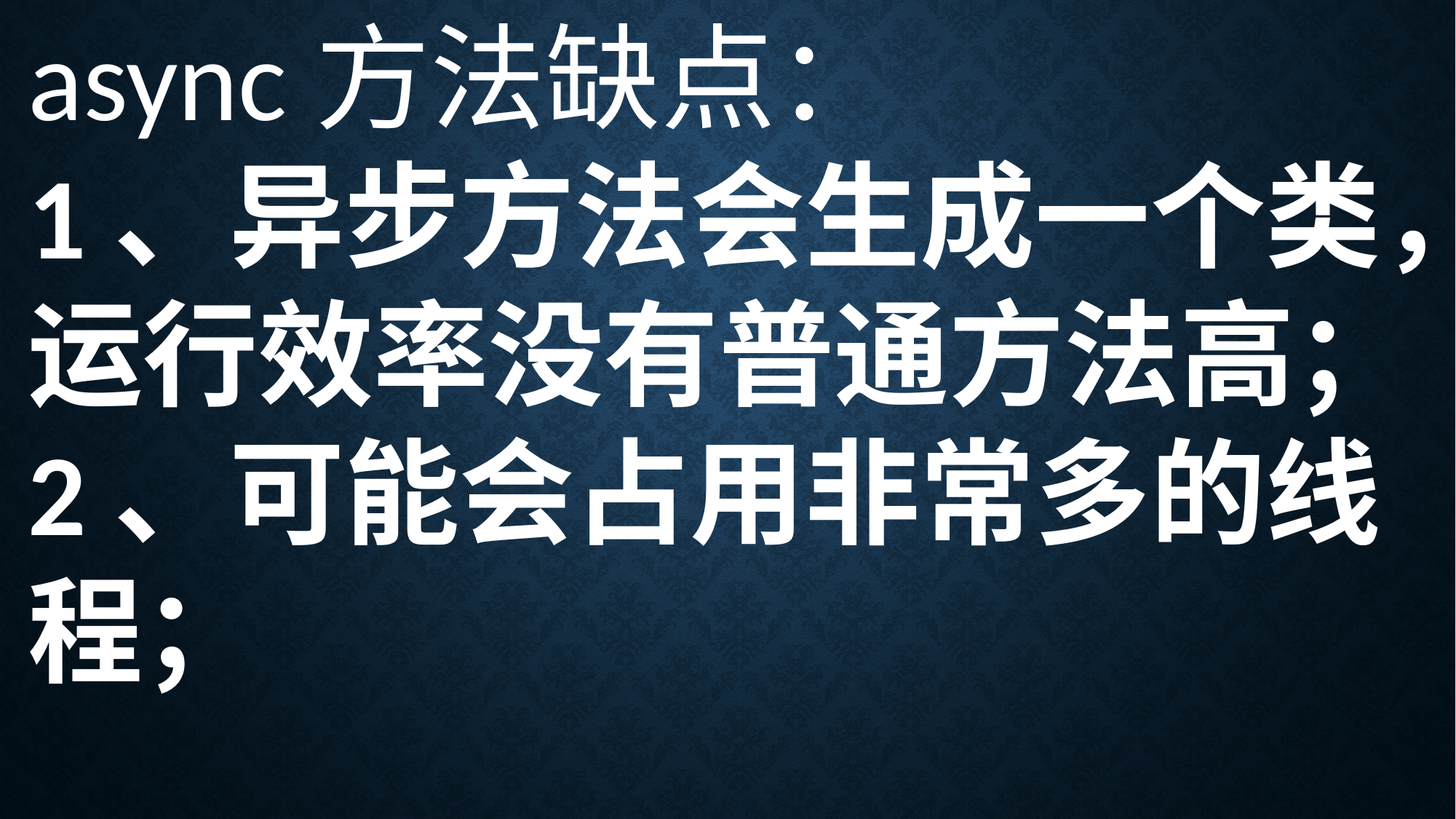

async方法缺点：
1、异步方法会生成一个类，运行效率没有普通方法高；
2、可能会占用非常多的线程；